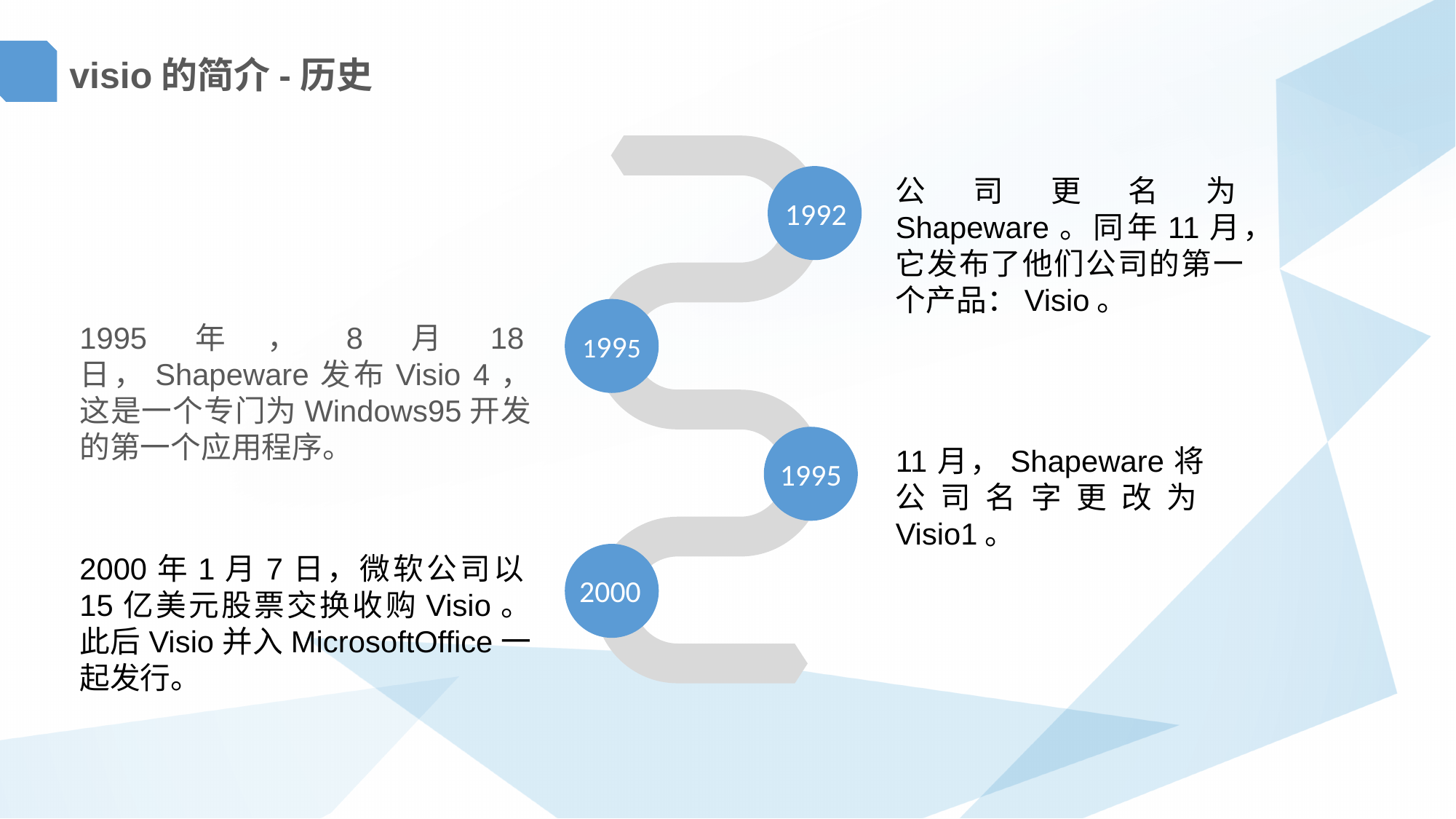

visio的简介-历史

公司更名为Shapeware。同年11月，它发布了他们公司的第一个产品：Visio。

1992

1995年，8月18日，Shapeware发布Visio 4，这是一个专门为Windows95开发的第一个应用程序。
1995

11月，Shapeware将公司名字更改为Visio1。
1995
2000年1月7日，微软公司以15亿美元股票交换收购Visio。此后Visio并入MicrosoftOffice一起发行。

2000